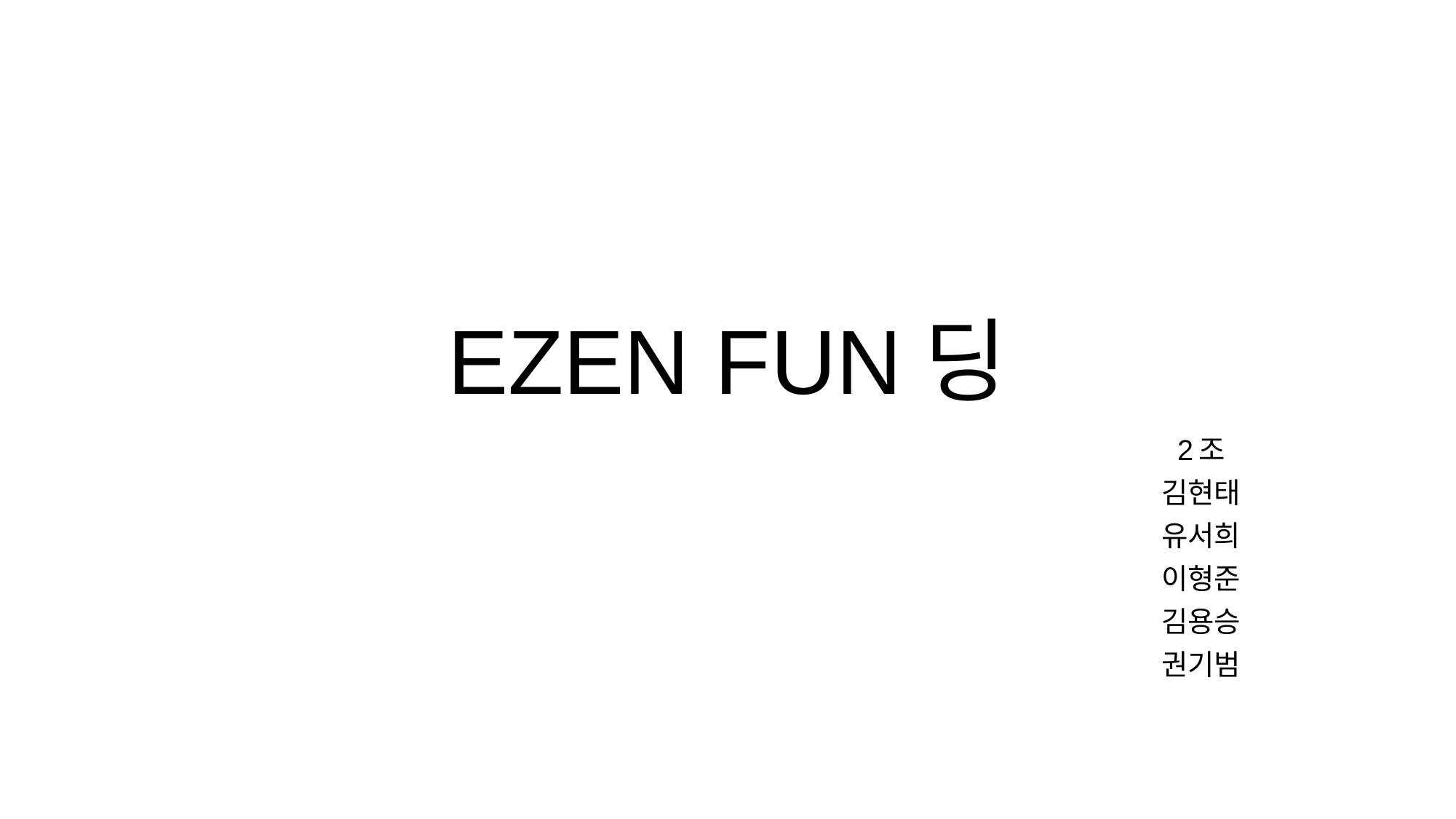

# EZEN FUN딩
2조
김현태
유서희
이형준
김용승
권기범